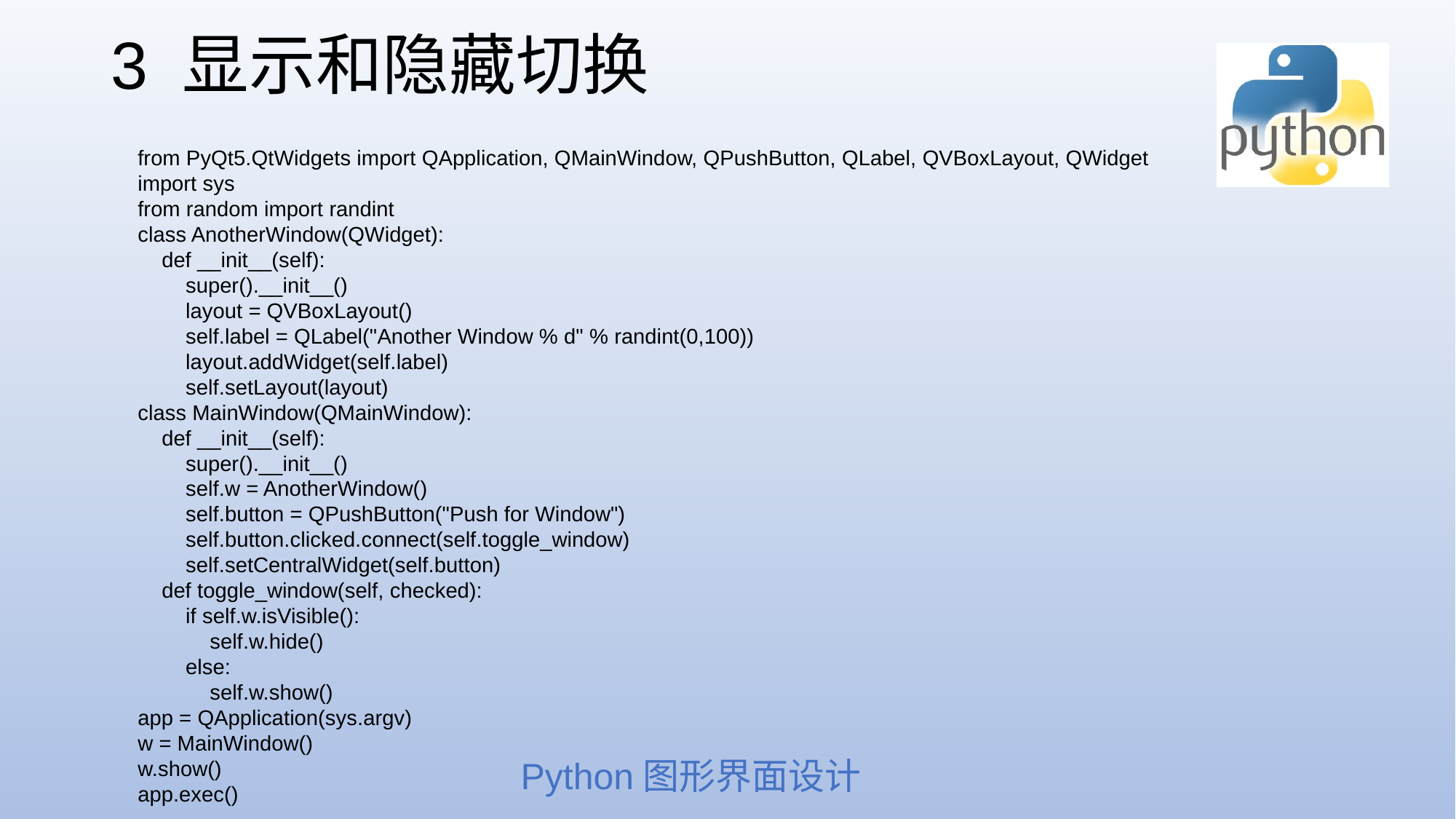

# 3 显示和隐藏切换
from PyQt5.QtWidgets import QApplication, QMainWindow, QPushButton, QLabel, QVBoxLayout, QWidget
import sys
from random import randint
class AnotherWindow(QWidget):
    def __init__(self):
        super().__init__()
        layout = QVBoxLayout()
        self.label = QLabel("Another Window % d" % randint(0,100))
        layout.addWidget(self.label)
        self.setLayout(layout)
class MainWindow(QMainWindow):
    def __init__(self):
        super().__init__()
        self.w = AnotherWindow()
        self.button = QPushButton("Push for Window")
        self.button.clicked.connect(self.toggle_window)
        self.setCentralWidget(self.button)
    def toggle_window(self, checked):
        if self.w.isVisible():
            self.w.hide()
        else:
            self.w.show()
app = QApplication(sys.argv)
w = MainWindow()
w.show()
app.exec()